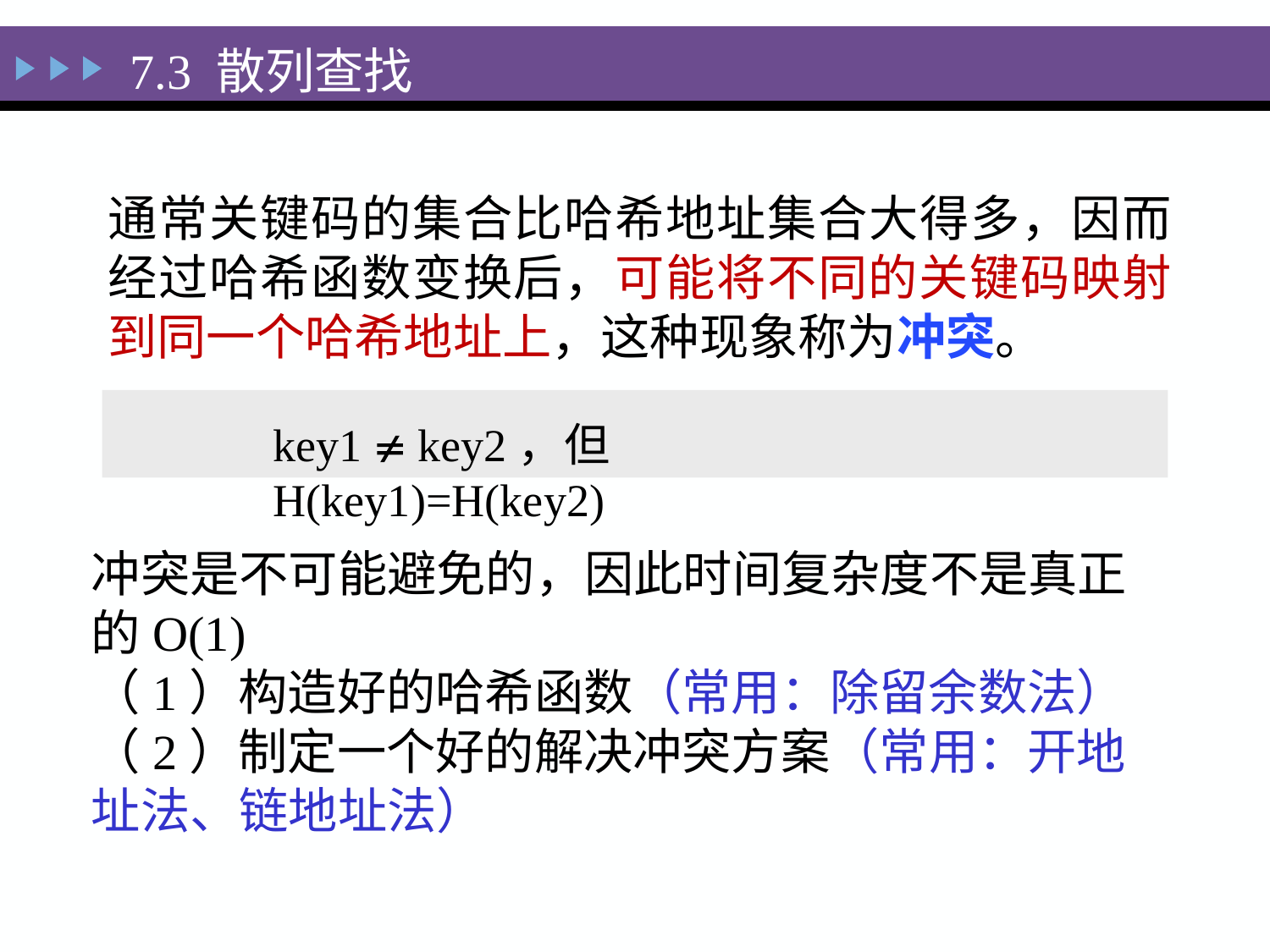

7.3 散列查找
通常关键码的集合比哈希地址集合大得多，因而经过哈希函数变换后，可能将不同的关键码映射到同一个哈希地址上，这种现象称为冲突。

key1 ≠ key2，但H(key1)=H(key2)
冲突是不可能避免的，因此时间复杂度不是真正的O(1)
（1）构造好的哈希函数（常用：除留余数法）
（2）制定一个好的解决冲突方案（常用：开地址法、链地址法）